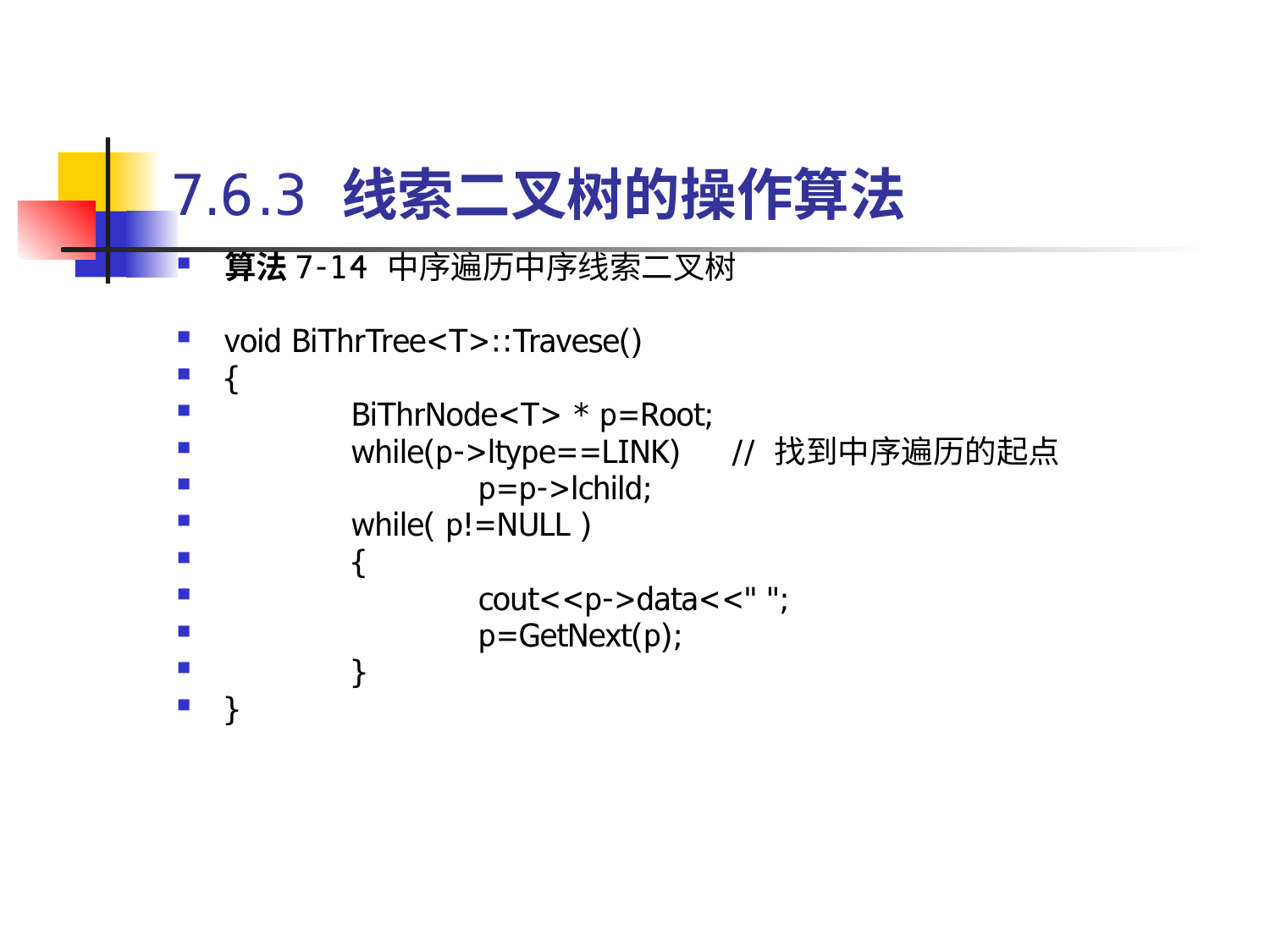

# 7.6.3 线索二叉树的操作算法
算法7-14 中序遍历中序线索二叉树

void BiThrTree<T>::Travese()
{
	BiThrNode<T> * p=Root;
	while(p->ltype==LINK)	// 找到中序遍历的起点
		p=p->lchild;
	while( p!=NULL )
	{
		cout<<p->data<<" ";
		p=GetNext(p);
	}
}